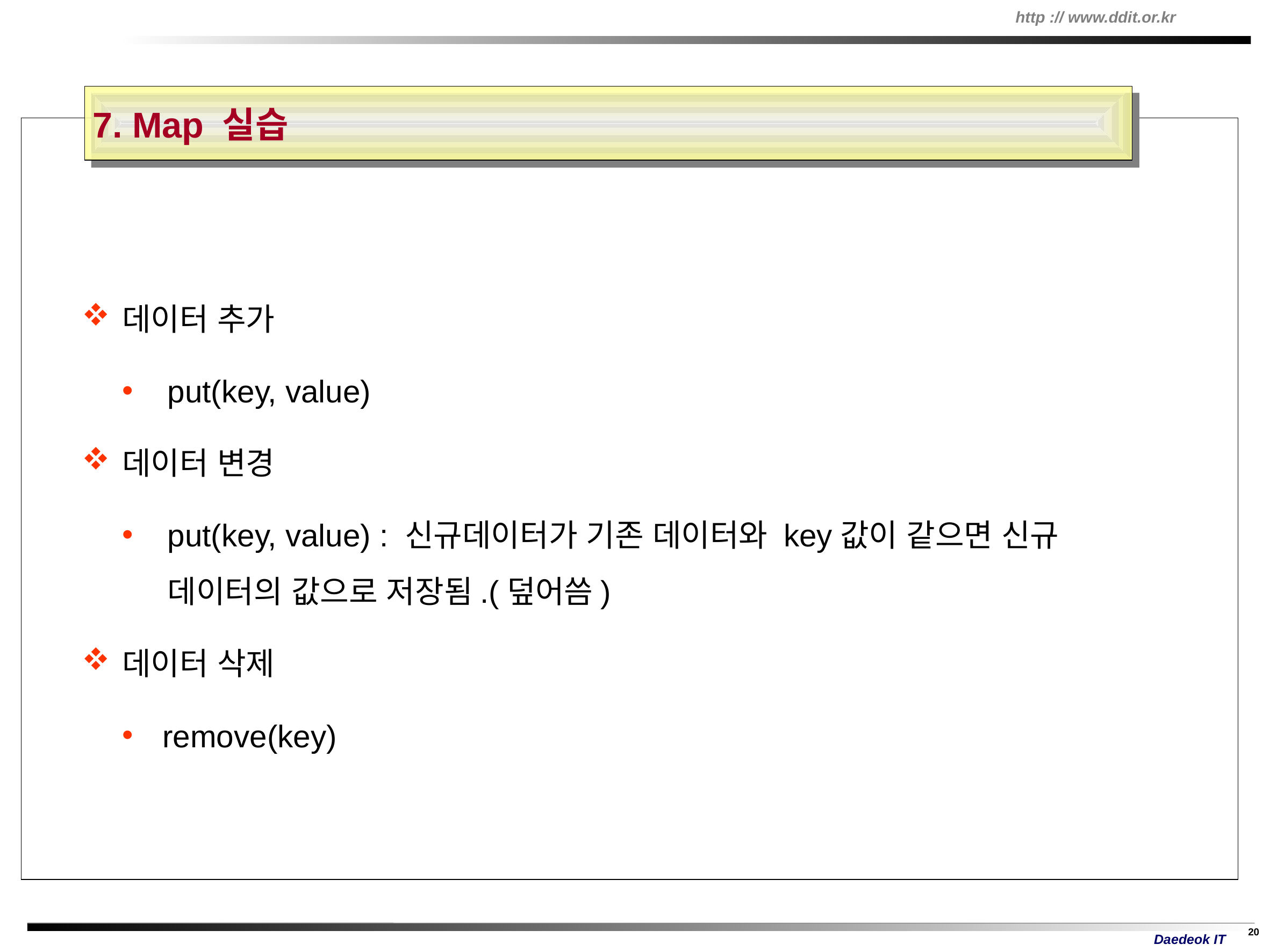

7. Map 실습

데이터 추가
put(key, value)
데이터 변경
put(key, value) : 신규데이터가 기존 데이터와 key값이 같으면 신규 데이터의 값으로 저장됨.(덮어씀)
데이터 삭제
remove(key)